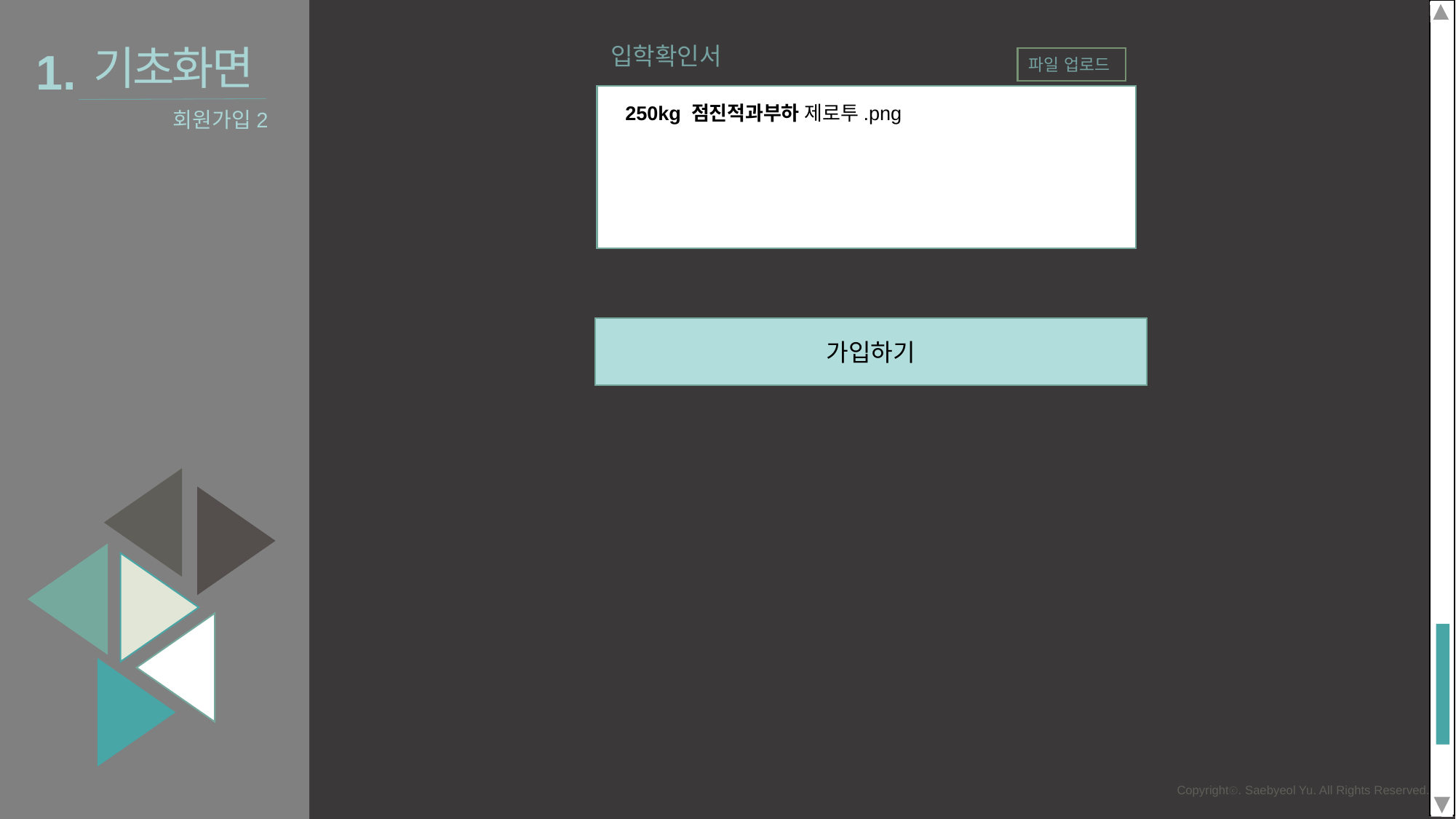

입학확인서
기초화면
1.
파일 업로드

250kg 점진적과부하 제로투.png
회원가입2
가입하기